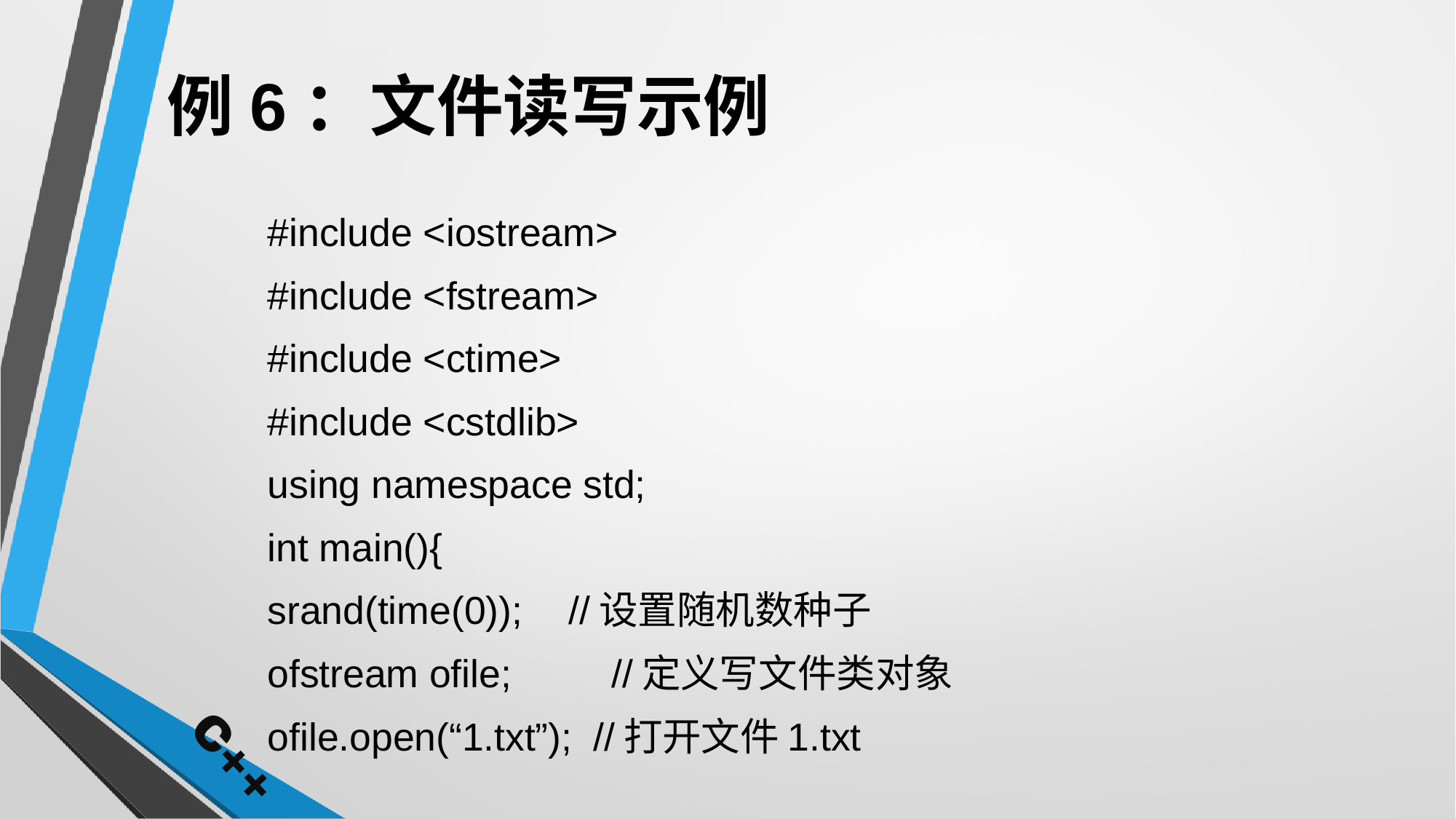

# 例6：文件读写示例
	#include <iostream>
	#include <fstream>
	#include <ctime>
	#include <cstdlib>
	using namespace std;
	int main(){
		srand(time(0));	//设置随机数种子
		ofstream ofile;	    //定义写文件类对象
		ofile.open(“1.txt”);  //打开文件1.txt